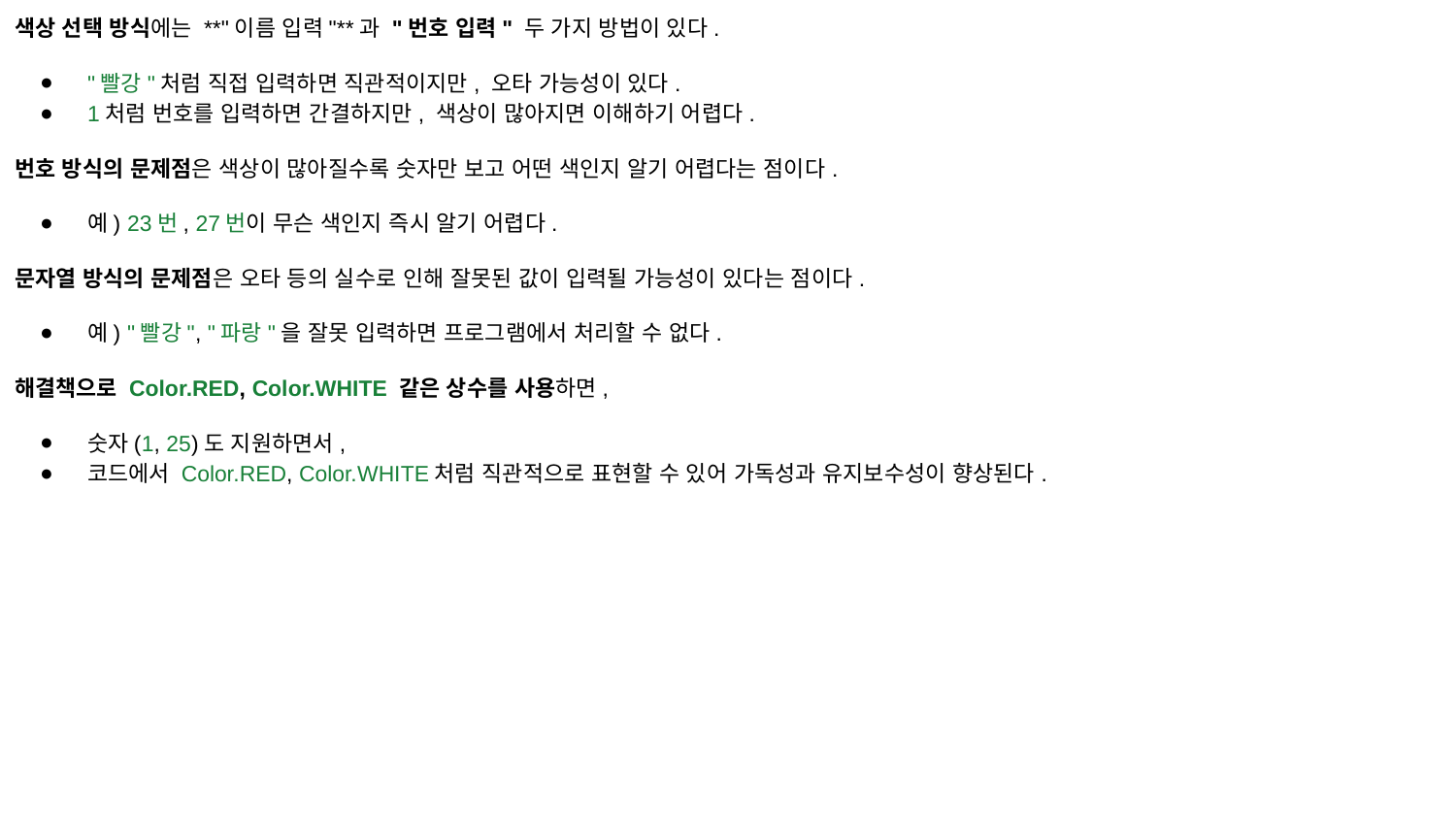

색상 선택 방식에는 **"이름 입력"**과 "번호 입력" 두 가지 방법이 있다.
"빨강"처럼 직접 입력하면 직관적이지만, 오타 가능성이 있다.
1처럼 번호를 입력하면 간결하지만, 색상이 많아지면 이해하기 어렵다.
번호 방식의 문제점은 색상이 많아질수록 숫자만 보고 어떤 색인지 알기 어렵다는 점이다.
예) 23번, 27번이 무슨 색인지 즉시 알기 어렵다.
문자열 방식의 문제점은 오타 등의 실수로 인해 잘못된 값이 입력될 가능성이 있다는 점이다.
예) "빨강", "파랑"을 잘못 입력하면 프로그램에서 처리할 수 없다.
해결책으로 Color.RED, Color.WHITE 같은 상수를 사용하면,
숫자(1, 25)도 지원하면서,
코드에서 Color.RED, Color.WHITE처럼 직관적으로 표현할 수 있어 가독성과 유지보수성이 향상된다.